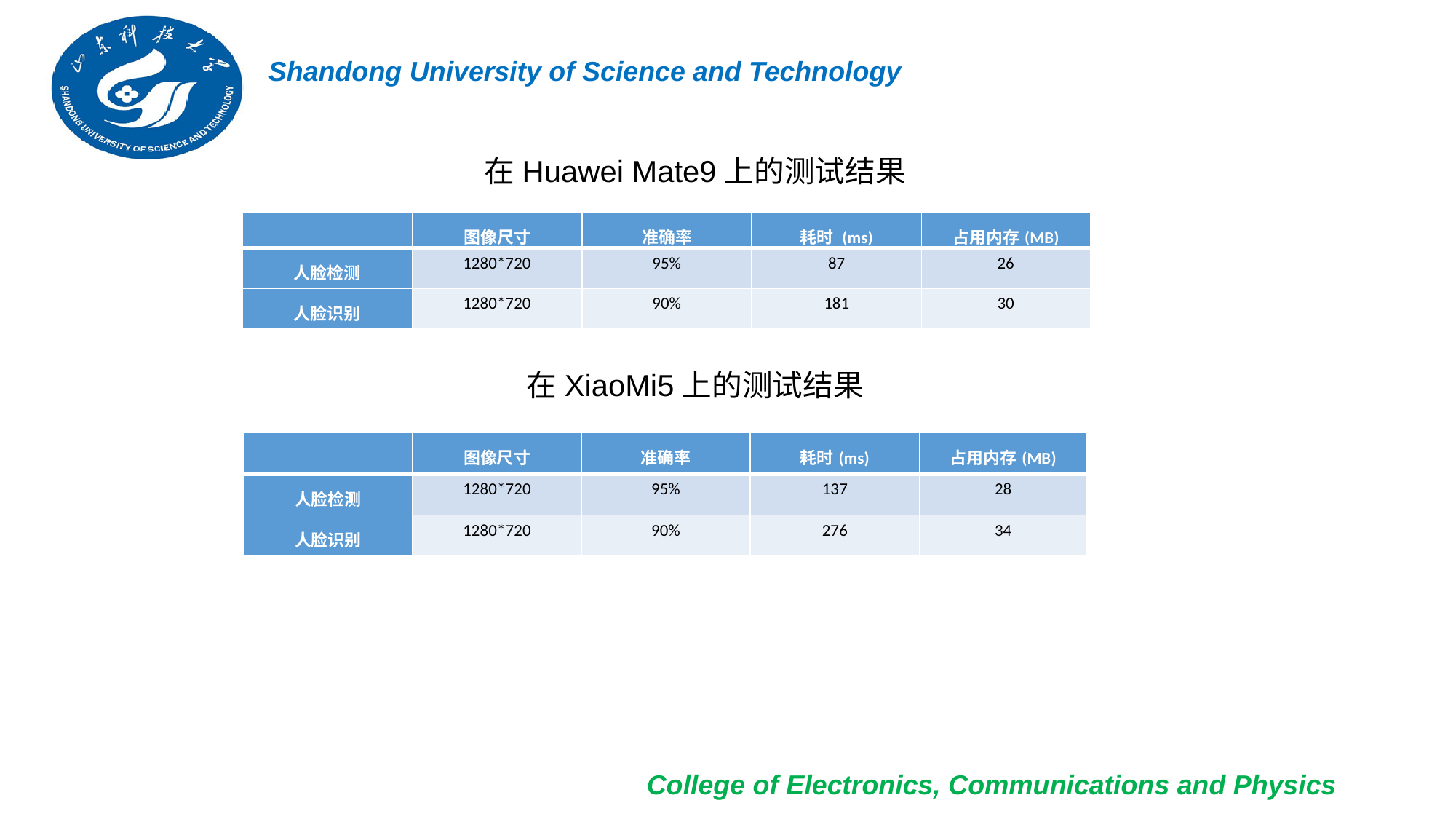

在Huawei Mate9上的测试结果
|  | 图像尺寸 | 准确率 | 耗时 (ms) | 占用内存(MB) |
| --- | --- | --- | --- | --- |
| 人脸检测 | 1280\*720 | 95% | 87 | 26 |
| 人脸识别 | 1280\*720 | 90% | 181 | 30 |
在XiaoMi5上的测试结果
|  | 图像尺寸 | 准确率 | 耗时(ms) | 占用内存(MB) |
| --- | --- | --- | --- | --- |
| 人脸检测 | 1280\*720 | 95% | 137 | 28 |
| 人脸识别 | 1280\*720 | 90% | 276 | 34 |